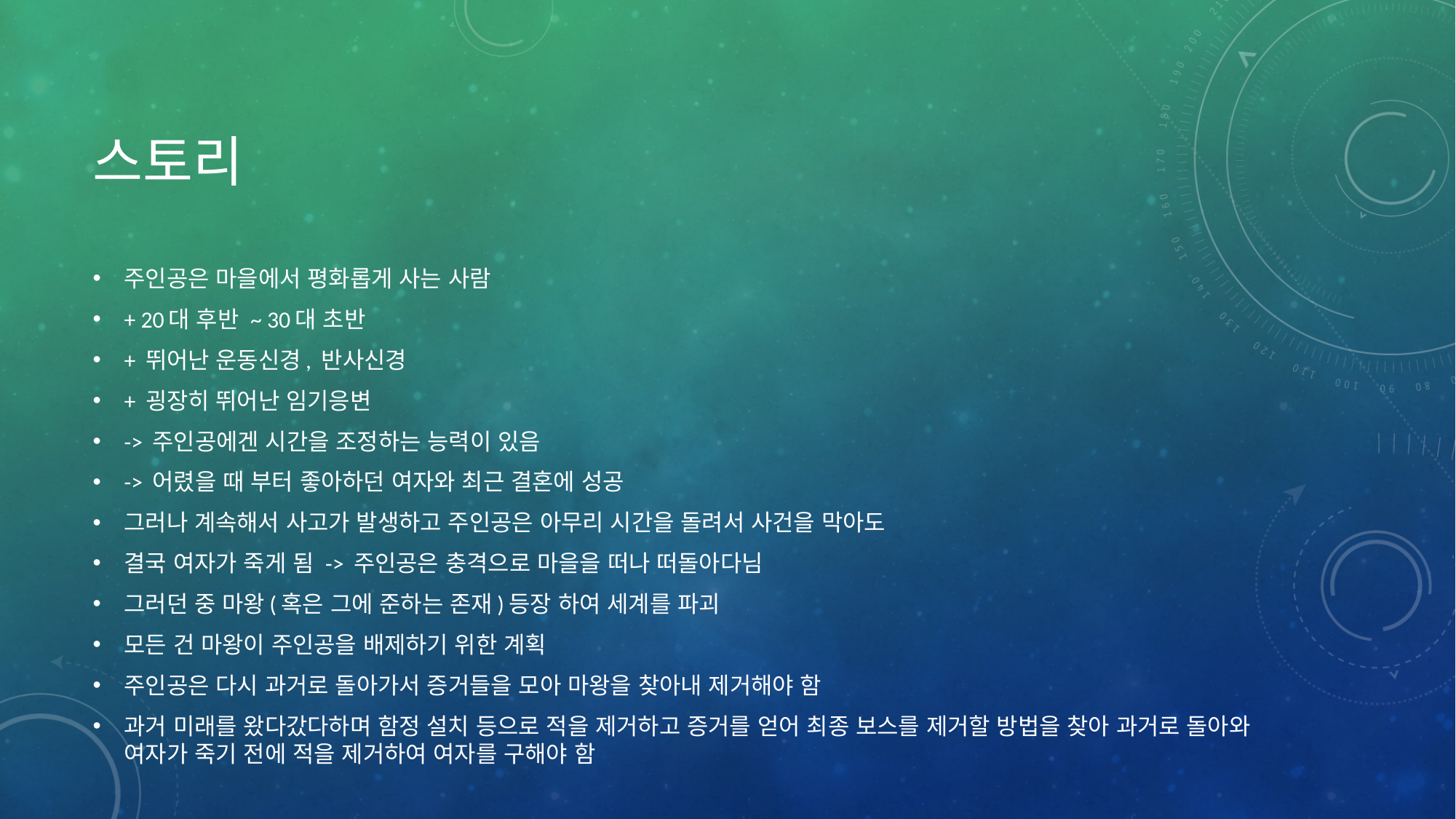

# 스토리
주인공은 마을에서 평화롭게 사는 사람
+ 20대 후반 ~ 30대 초반
+ 뛰어난 운동신경, 반사신경
+ 굉장히 뛰어난 임기응변
-> 주인공에겐 시간을 조정하는 능력이 있음
-> 어렸을 때 부터 좋아하던 여자와 최근 결혼에 성공
그러나 계속해서 사고가 발생하고 주인공은 아무리 시간을 돌려서 사건을 막아도
결국 여자가 죽게 됨 -> 주인공은 충격으로 마을을 떠나 떠돌아다님
그러던 중 마왕(혹은 그에 준하는 존재)등장 하여 세계를 파괴
모든 건 마왕이 주인공을 배제하기 위한 계획
주인공은 다시 과거로 돌아가서 증거들을 모아 마왕을 찾아내 제거해야 함
과거 미래를 왔다갔다하며 함정 설치 등으로 적을 제거하고 증거를 얻어 최종 보스를 제거할 방법을 찾아 과거로 돌아와 여자가 죽기 전에 적을 제거하여 여자를 구해야 함